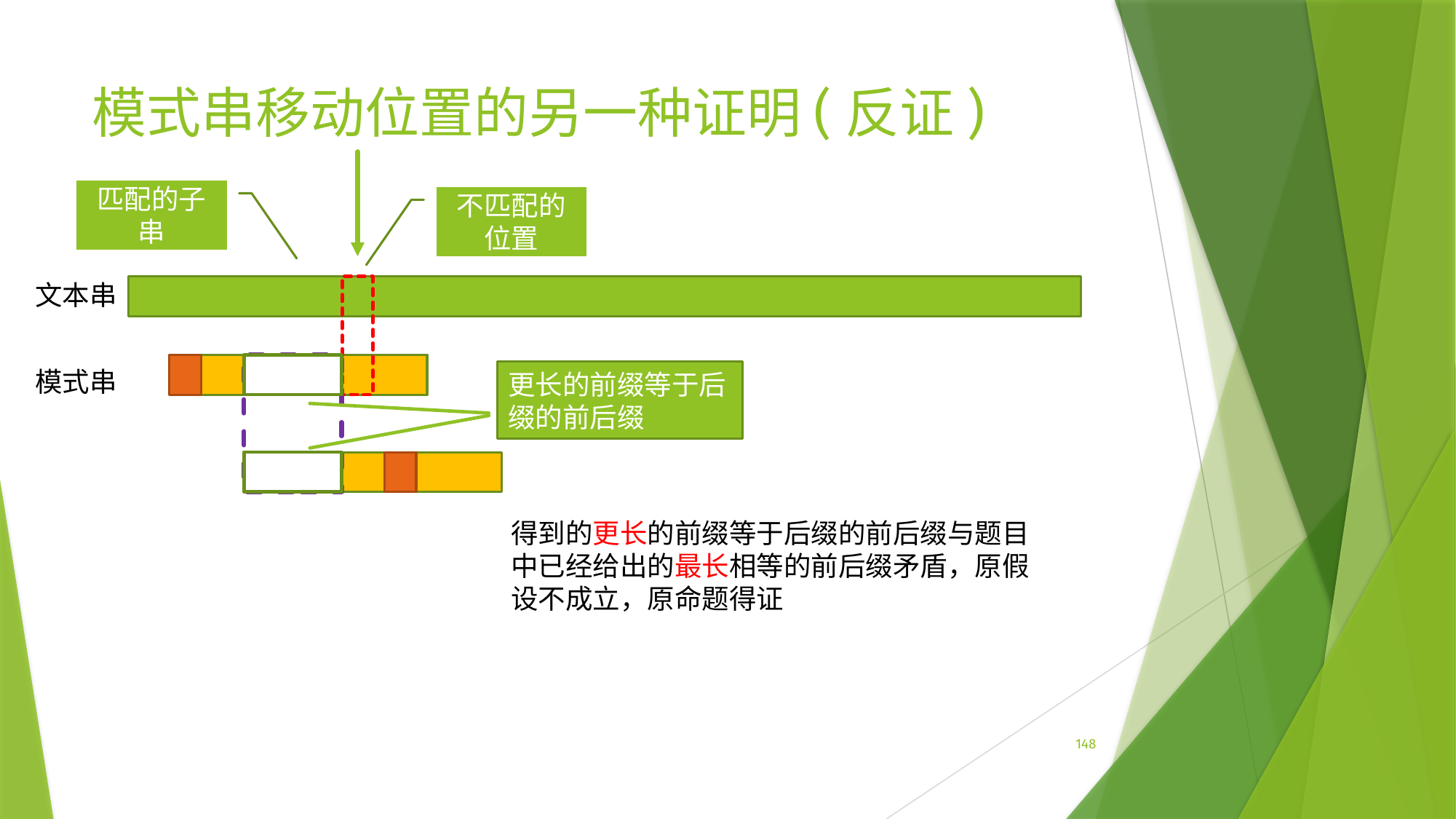

# 模式串移动位置的另一种证明(反证)
匹配的子串
不匹配的位置

文本串

模式串
更长的前缀等于后缀的前后缀

得到的更长的前缀等于后缀的前后缀与题目
中已经给出的最长相等的前后缀矛盾，原假
设不成立，原命题得证
148